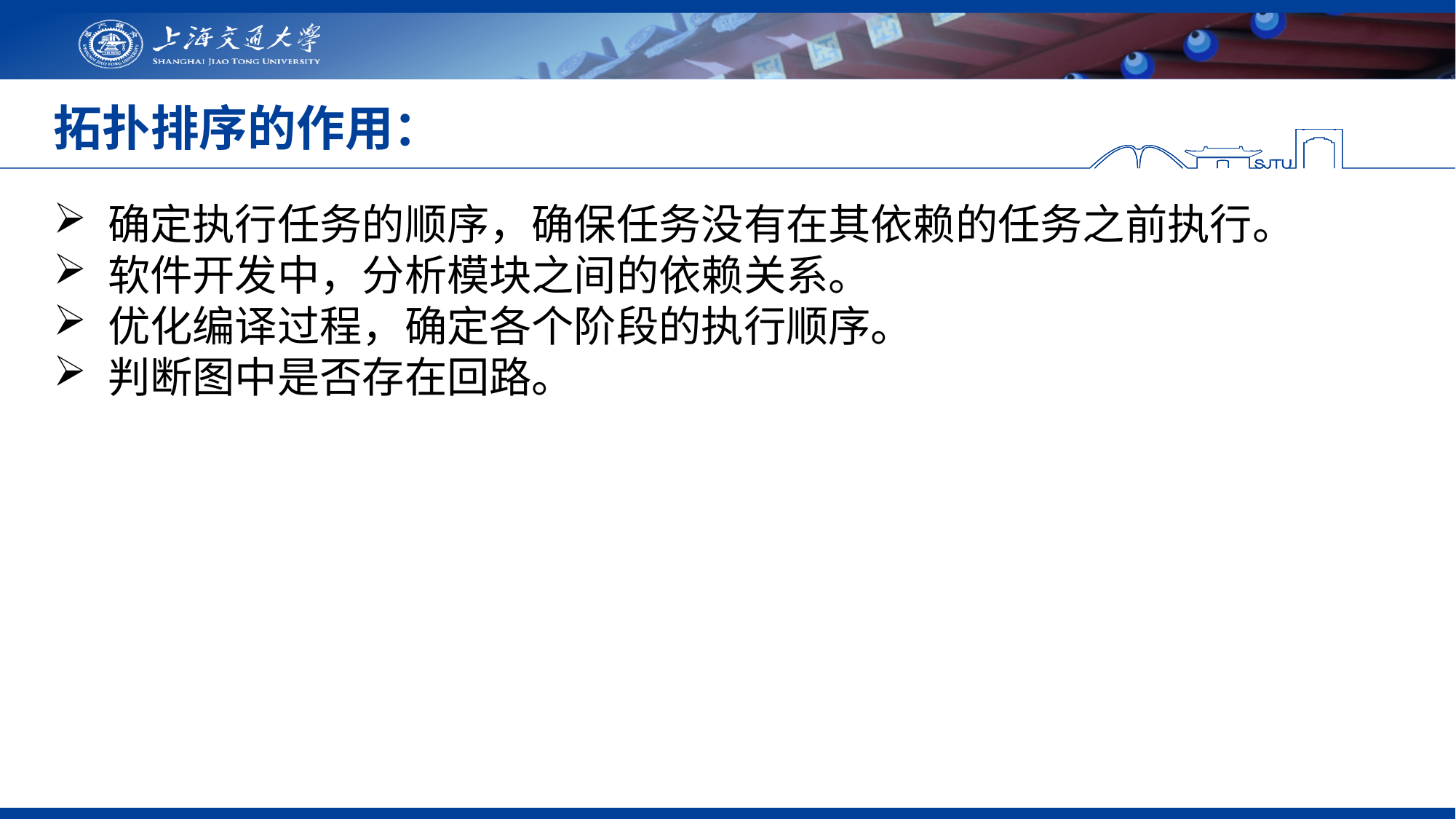

# 拓扑排序的作用：
确定执行任务的顺序，确保任务没有在其依赖的任务之前执行。
软件开发中，分析模块之间的依赖关系。
优化编译过程，确定各个阶段的执行顺序。
判断图中是否存在回路。